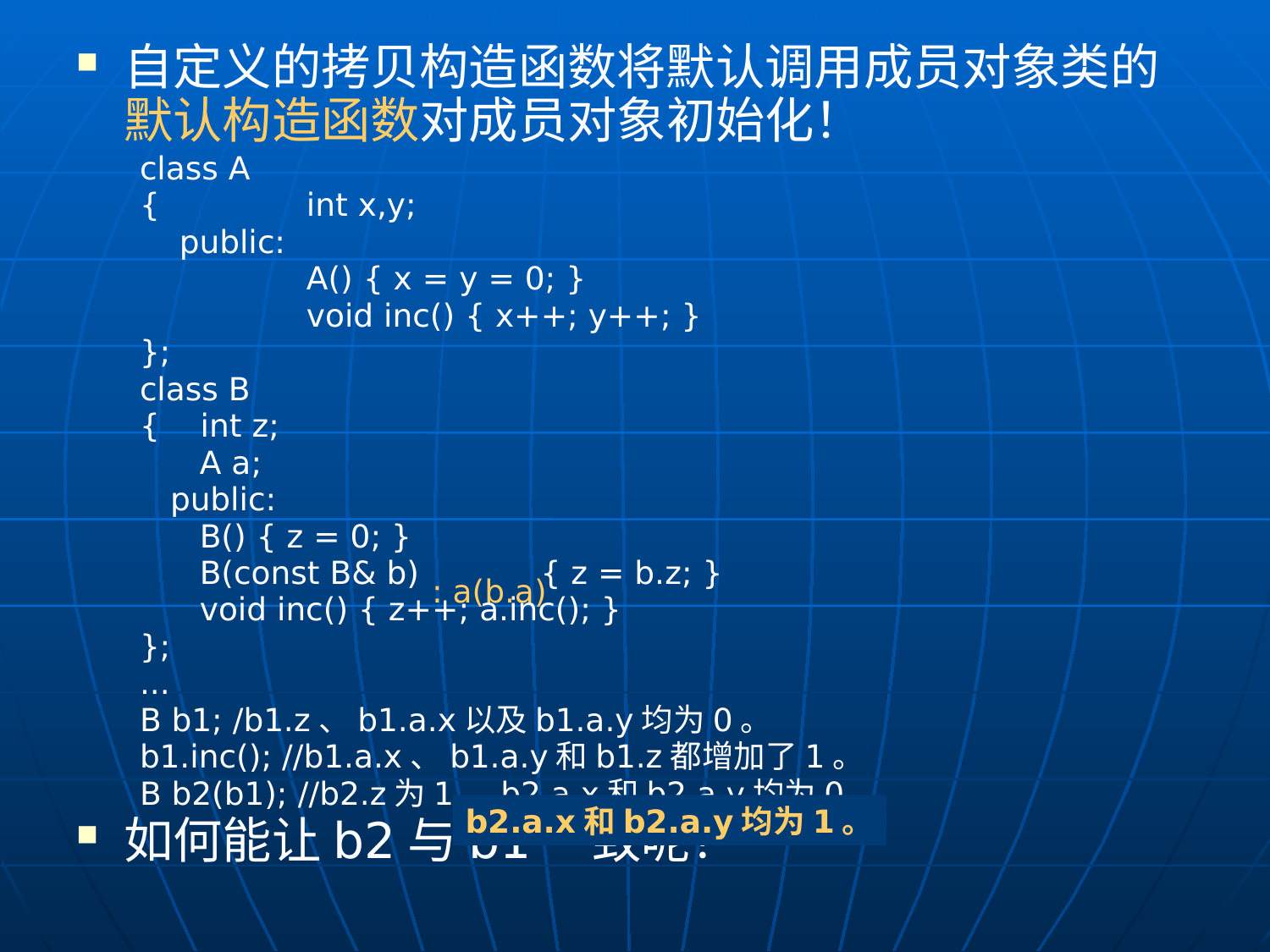

自定义的拷贝构造函数将默认调用成员对象类的默认构造函数对成员对象初始化！
class A
{		int x,y;
	public:
		A() { x = y = 0; }
		void inc() { x++; y++; }
};
class B
{    int z;
	  A a;
   public:
	  B() { z = 0; }
	  B(const B& b)            { z = b.z; }
	  void inc() { z++; a.inc(); }
};
...
B b1; /b1.z、b1.a.x以及b1.a.y均为0。
b1.inc(); //b1.a.x、b1.a.y和b1.z都增加了1。
B b2(b1); //b2.z为1，b2.a.x和b2.a.y均为0。
如何能让b2与b1一致呢？
: a(b.a)
b2.a.x和b2.a.y均为1。